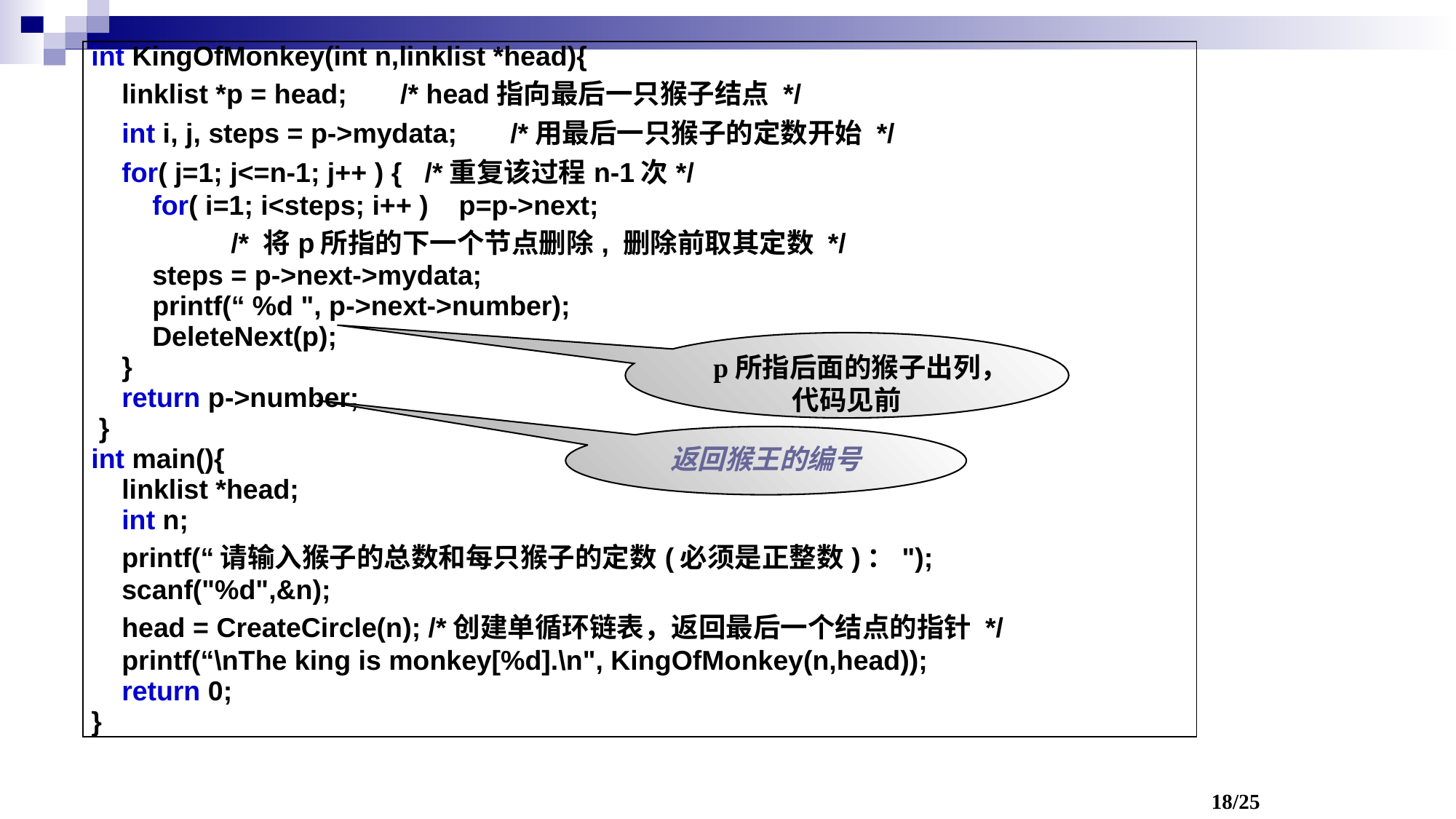

| int KingOfMonkey(int n,linklist \*head){ linklist \*p = head; /\* head指向最后一只猴子结点 \*/ int i, j, steps = p->mydata; /\*用最后一只猴子的定数开始 \*/ for( j=1; j<=n-1; j++ ) { /\*重复该过程n-1次\*/ for( i=1; i<steps; i++ ) p=p->next; /\* 将p所指的下一个节点删除, 删除前取其定数 \*/ steps = p->next->mydata; printf(“ %d ", p->next->number); DeleteNext(p); } return p->number; } int main(){ linklist \*head; int n; printf(“请输入猴子的总数和每只猴子的定数(必须是正整数)："); scanf("%d",&n); head = CreateCircle(n); /\*创建单循环链表，返回最后一个结点的指针 \*/ printf(“\nThe king is monkey[%d].\n", KingOfMonkey(n,head)); return 0; } |
| --- |
p所指后面的猴子出列，代码见前
返回猴王的编号
18/25